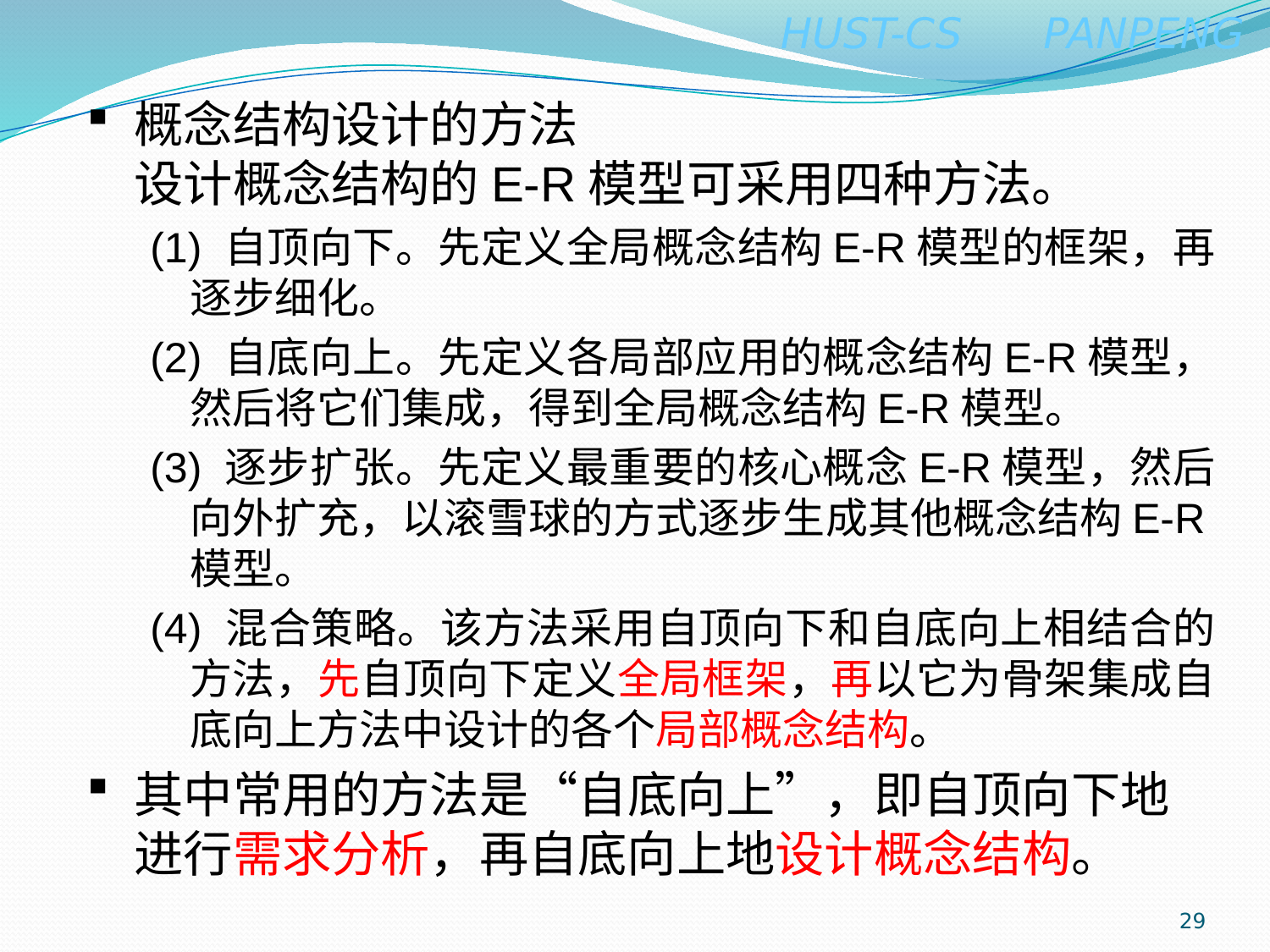

概念结构设计的方法
设计概念结构的E-R模型可采用四种方法。
(1) 自顶向下。先定义全局概念结构E-R模型的框架，再逐步细化。
(2) 自底向上。先定义各局部应用的概念结构E-R模型，然后将它们集成，得到全局概念结构E-R模型。
(3) 逐步扩张。先定义最重要的核心概念E-R模型，然后向外扩充，以滚雪球的方式逐步生成其他概念结构E-R模型。
(4) 混合策略。该方法采用自顶向下和自底向上相结合的方法，先自顶向下定义全局框架，再以它为骨架集成自底向上方法中设计的各个局部概念结构。
其中常用的方法是“自底向上”，即自顶向下地进行需求分析，再自底向上地设计概念结构。
29